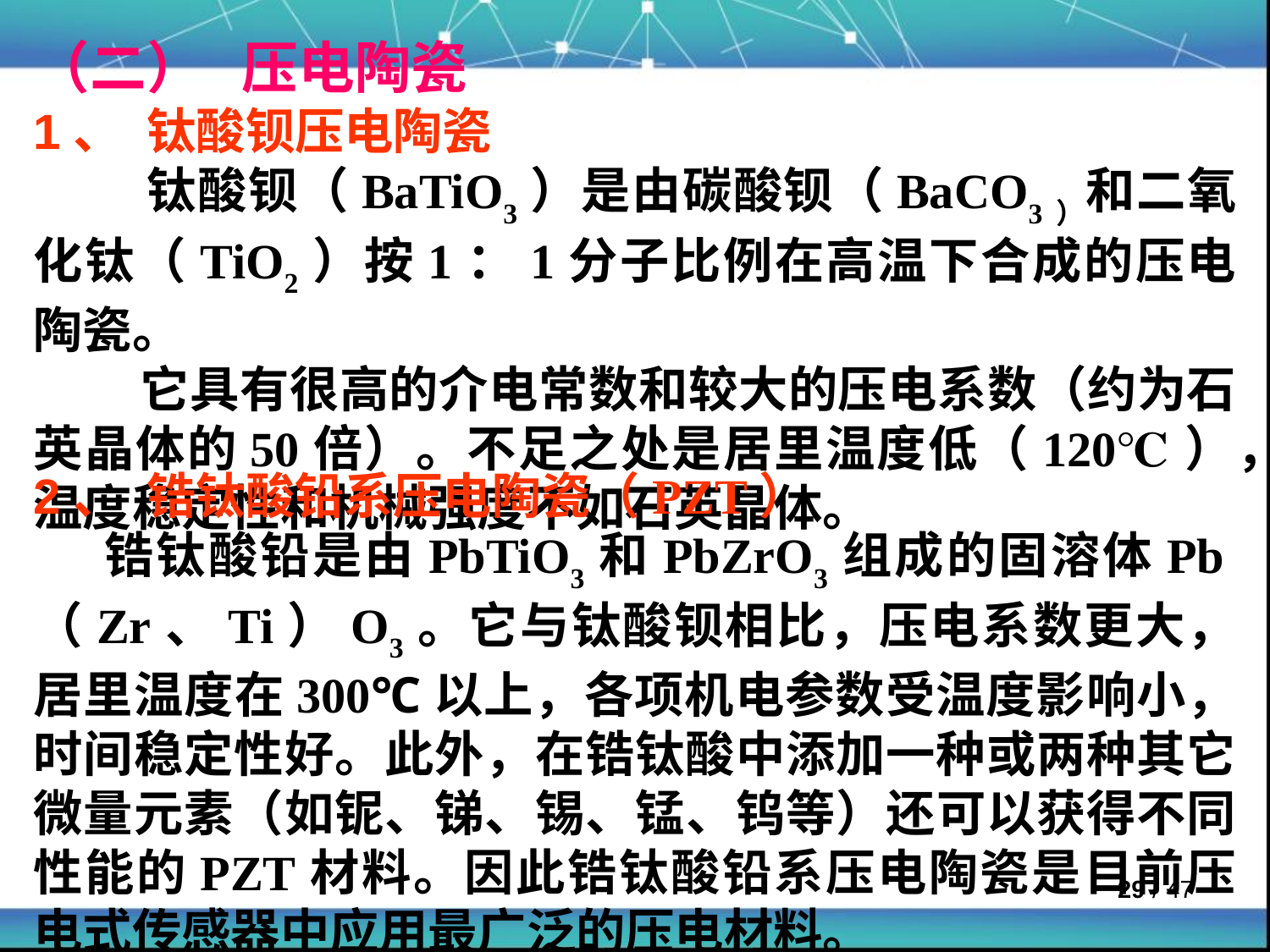

（二）   压电陶瓷
1、  钛酸钡压电陶瓷
        钛酸钡（BaTiO3）是由碳酸钡（BaCO3）和二氧化钛（TiO2）按1：1分子比例在高温下合成的压电陶瓷。
        它具有很高的介电常数和较大的压电系数（约为石英晶体的50倍）。不足之处是居里温度低（120℃），温度稳定性和机械强度不如石英晶体。
2、  锆钛酸铅系压电陶瓷（PZT）
    锆钛酸铅是由PbTiO3和PbZrO3组成的固溶体Pb（Zr、Ti）O3。它与钛酸钡相比，压电系数更大，居里温度在300℃以上，各项机电参数受温度影响小，时间稳定性好。此外，在锆钛酸中添加一种或两种其它微量元素（如铌、锑、锡、锰、钨等）还可以获得不同性能的PZT材料。因此锆钛酸铅系压电陶瓷是目前压电式传感器中应用最广泛的压电材料。
29 / 47